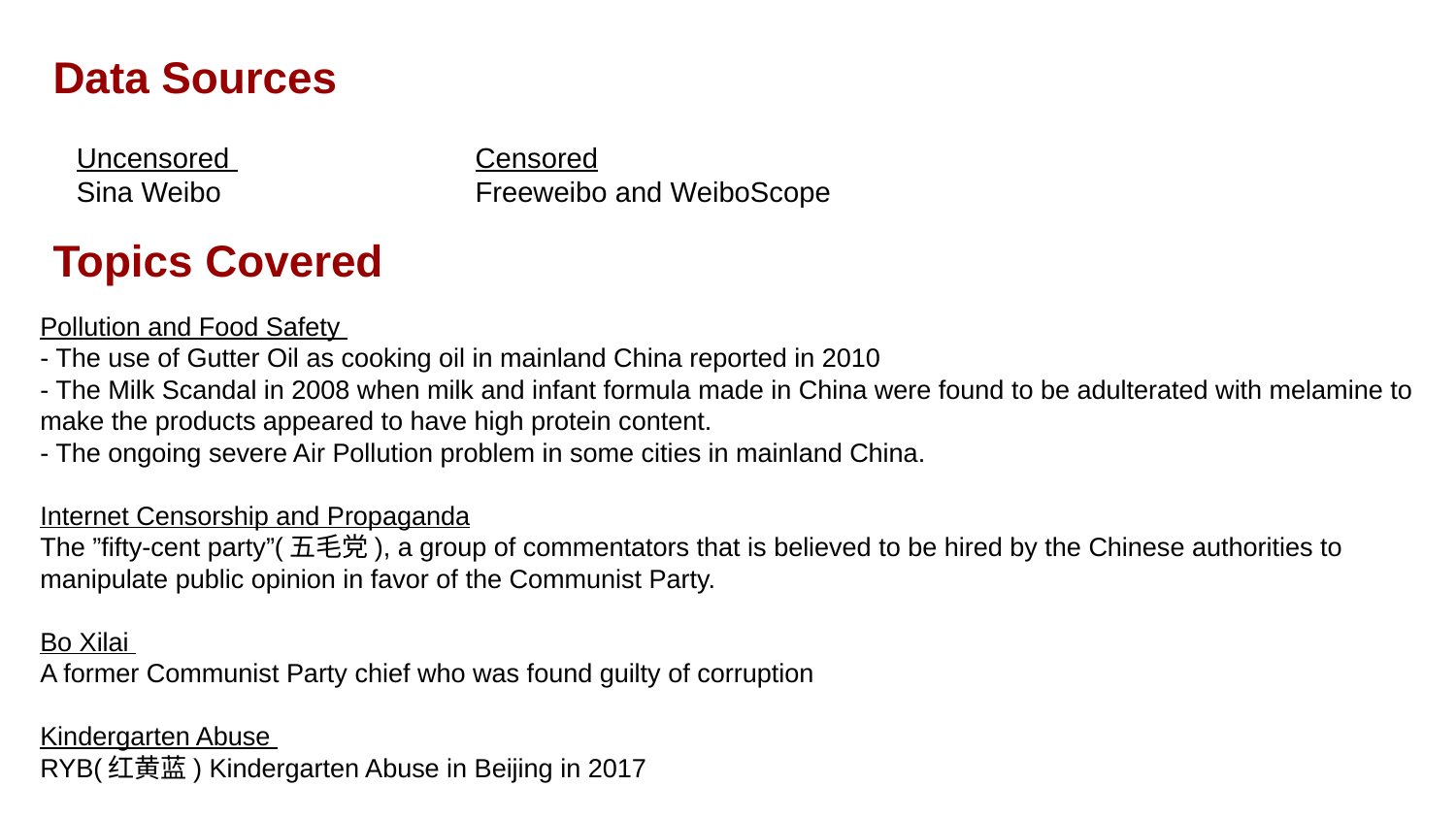

Data Sources
Uncensored
Sina Weibo

Censored
Freeweibo and WeiboScope

Topics Covered
Pollution and Food Safety
- The use of Gutter Oil as cooking oil in mainland China reported in 2010
- The Milk Scandal in 2008 when milk and infant formula made in China were found to be adulterated with melamine to make the products appeared to have high protein content.
- The ongoing severe Air Pollution problem in some cities in mainland China.

Internet Censorship and Propaganda
The ”fifty-cent party”(五毛党), a group of commentators that is believed to be hired by the Chinese authorities to manipulate public opinion in favor of the Communist Party.

Bo Xilai
A former Communist Party chief who was found guilty of corruption

Kindergarten Abuse
RYB(红黄蓝) Kindergarten Abuse in Beijing in 2017